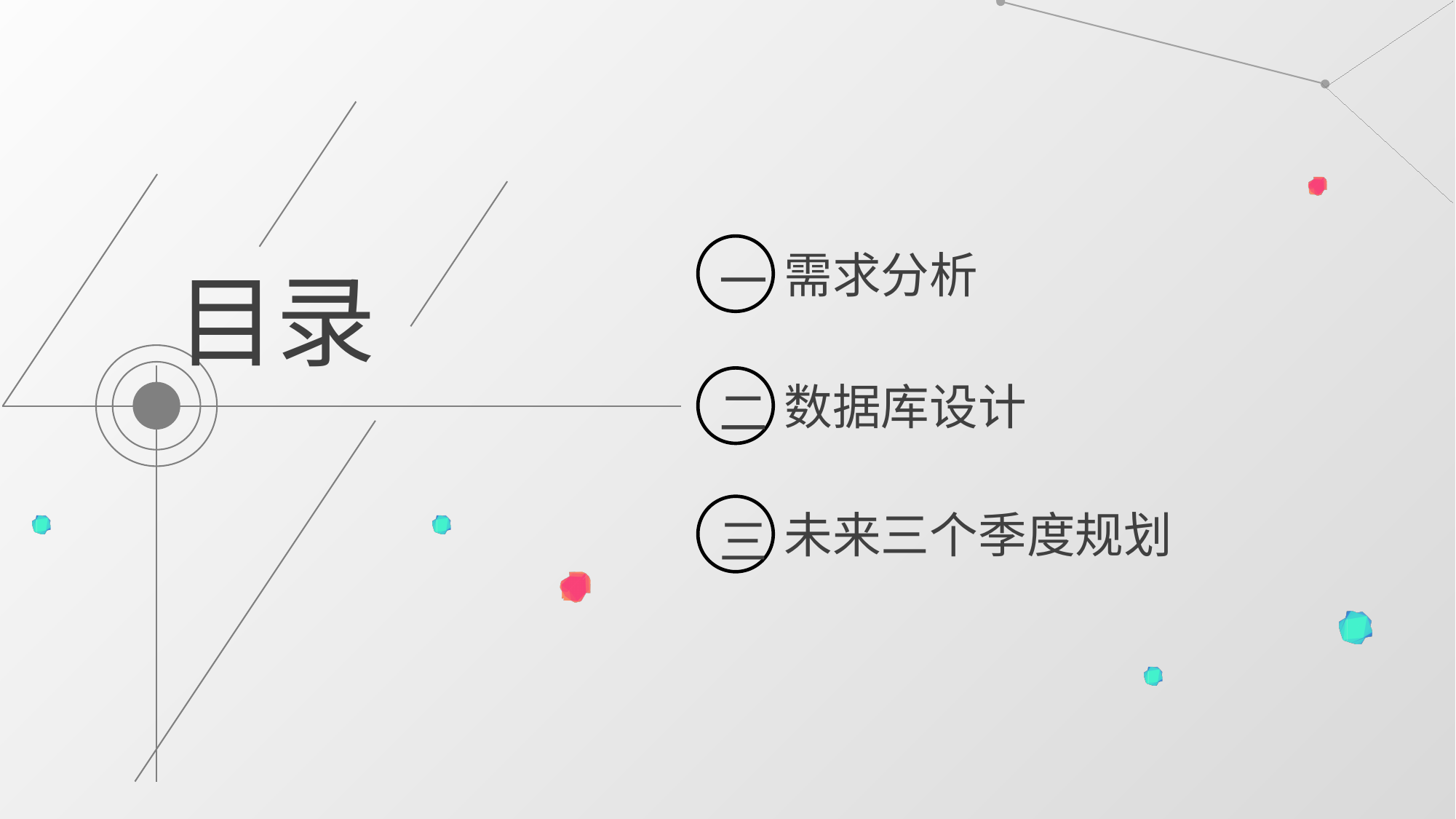

一
需求分析
目录
二
数据库设计
三
未来三个季度规划